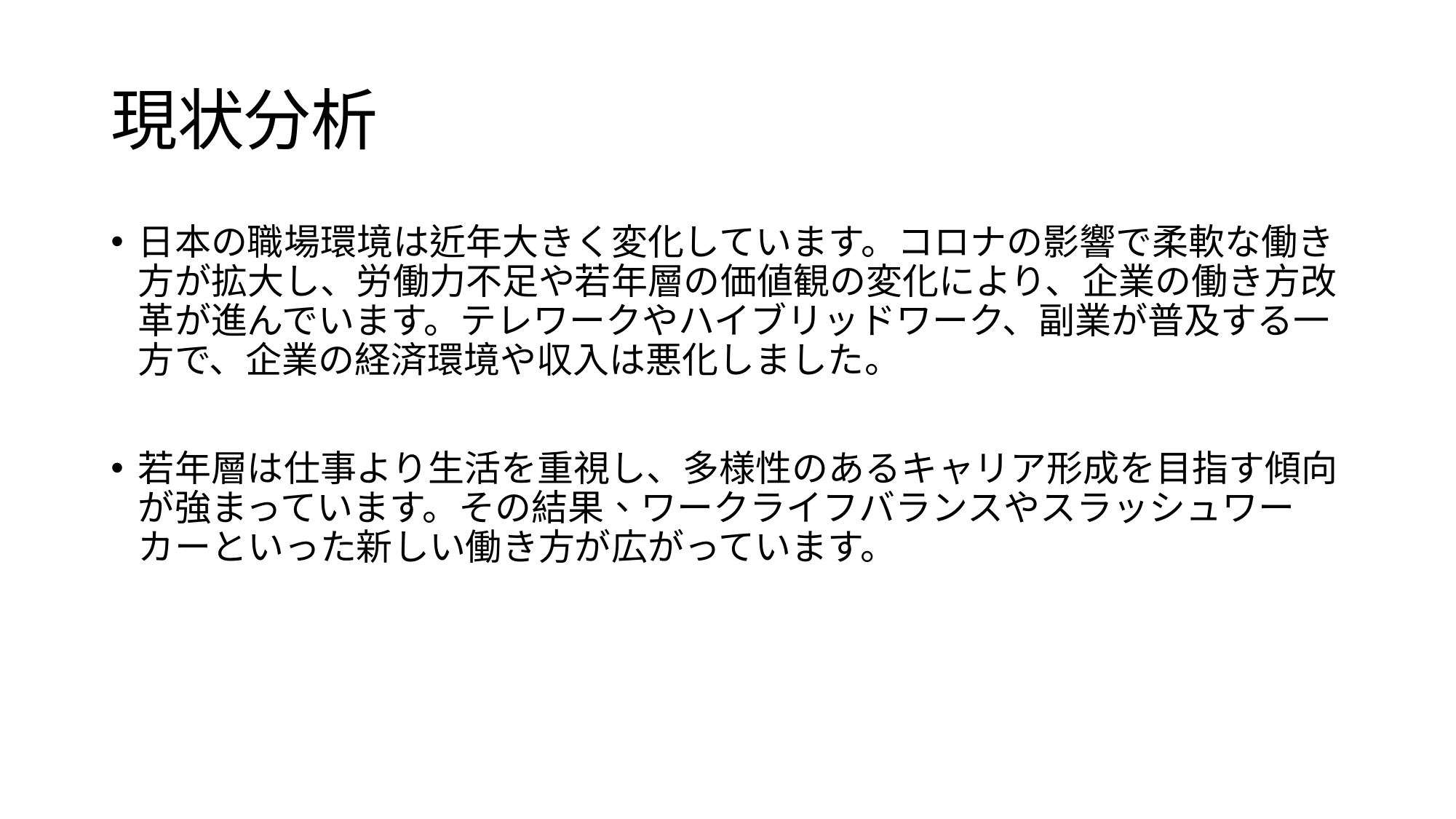

# 現状分析
日本の職場環境は近年大きく変化しています。コロナの影響で柔軟な働き方が拡大し、労働力不足や若年層の価値観の変化により、企業の働き方改革が進んでいます。テレワークやハイブリッドワーク、副業が普及する一方で、企業の経済環境や収入は悪化しました。

若年層は仕事より生活を重視し、多様性のあるキャリア形成を目指す傾向が強まっています。その結果、ワークライフバランスやスラッシュワーカーといった新しい働き方が広がっています。